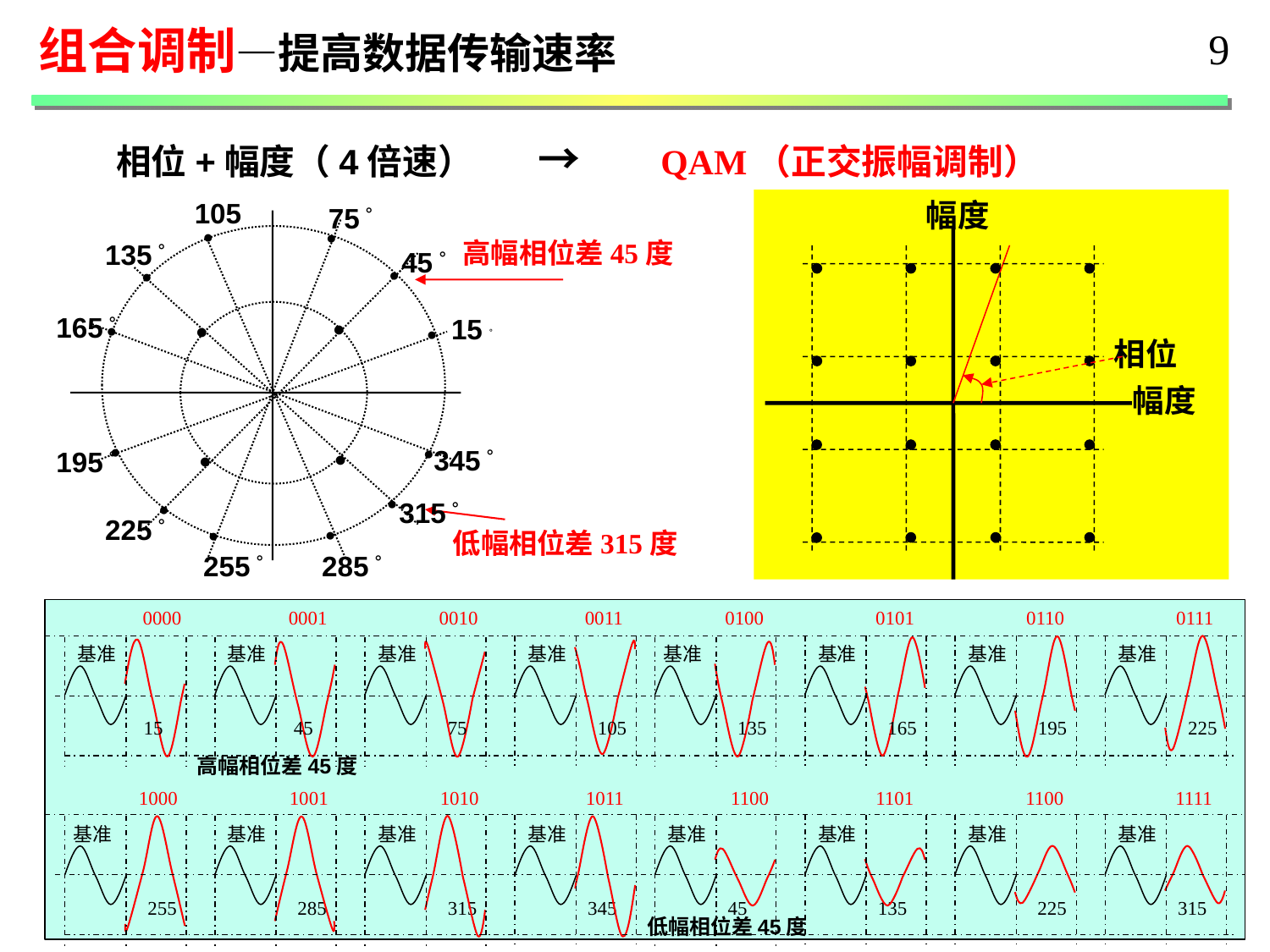

组合调制—提高数据传输速率
9

相位+幅度（4倍速）        →         QAM（正交振幅调制）

105
75。

●

●
135。

45。

●
●

165。

15。
●
●
●
●

345。
195。
●
●
●
●
315。
●
●
225。
●
●
255。
285。
幅度

相位

幅度

高幅相位差45度

低幅相位差315度

0000                      0001                       0010                      0011                     0100                       0101                       0110                       0111
基准
基准
基准
基准

基准
基准

基准

基准

15
45
75
105
135
165
195
225
1000                       1001                       1010                      1011                      1100                      1101                       1100                       1111
基准

基准

基准

基准

基准
基准
基准
基准

255
285
315
345
45
135
225
315
高幅相位差45度
低幅相位差45度